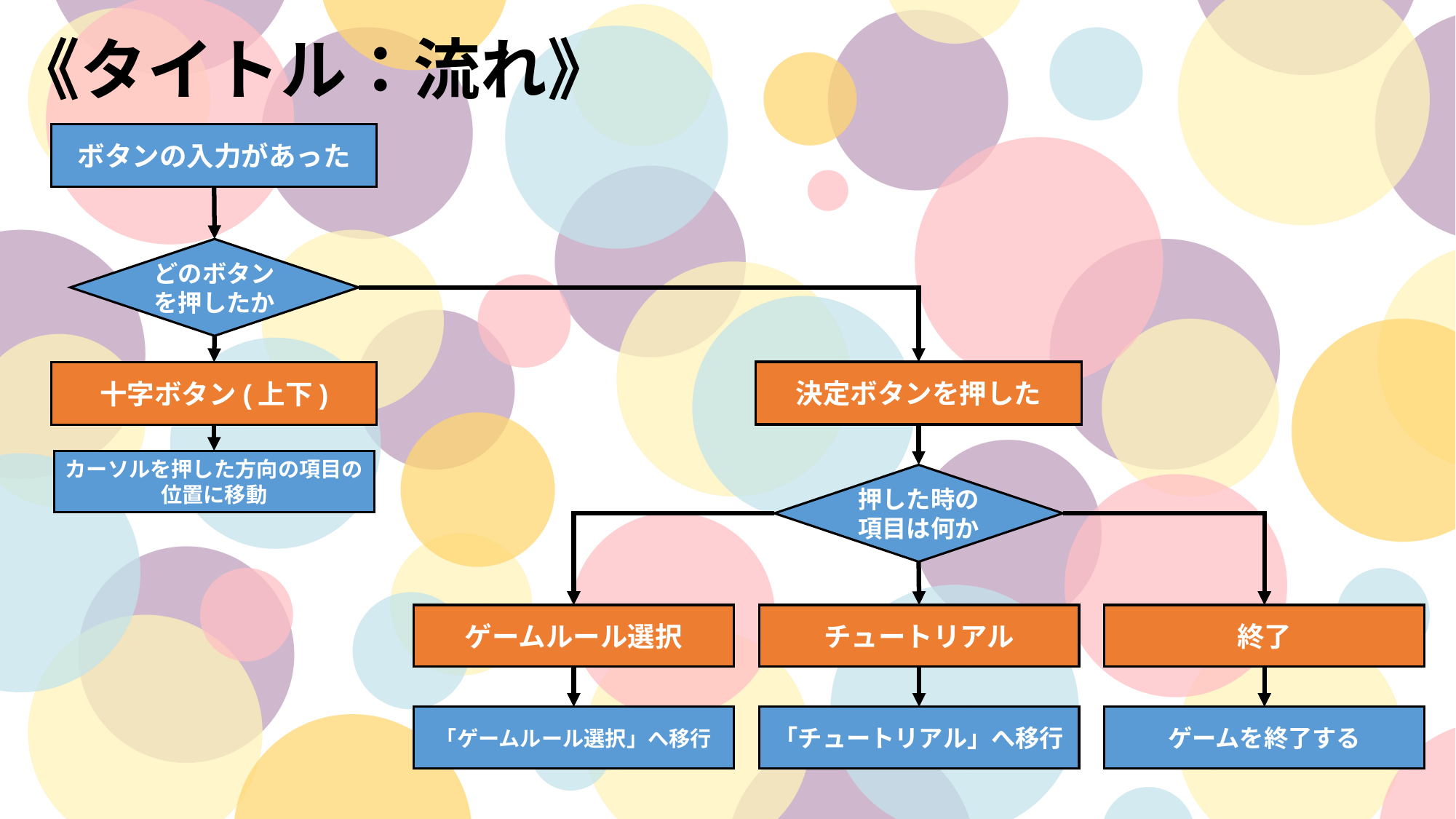

《タイトル：流れ》
ボタンの入力があった
どのボタンを押したか
決定ボタンを押した
十字ボタン(上下)
カーソルを押した方向の項目の位置に移動
押した時の項目は何か
ゲームルール選択
チュートリアル
終了
「ゲームルール選択」へ移行
「チュートリアル」へ移行
ゲームを終了する